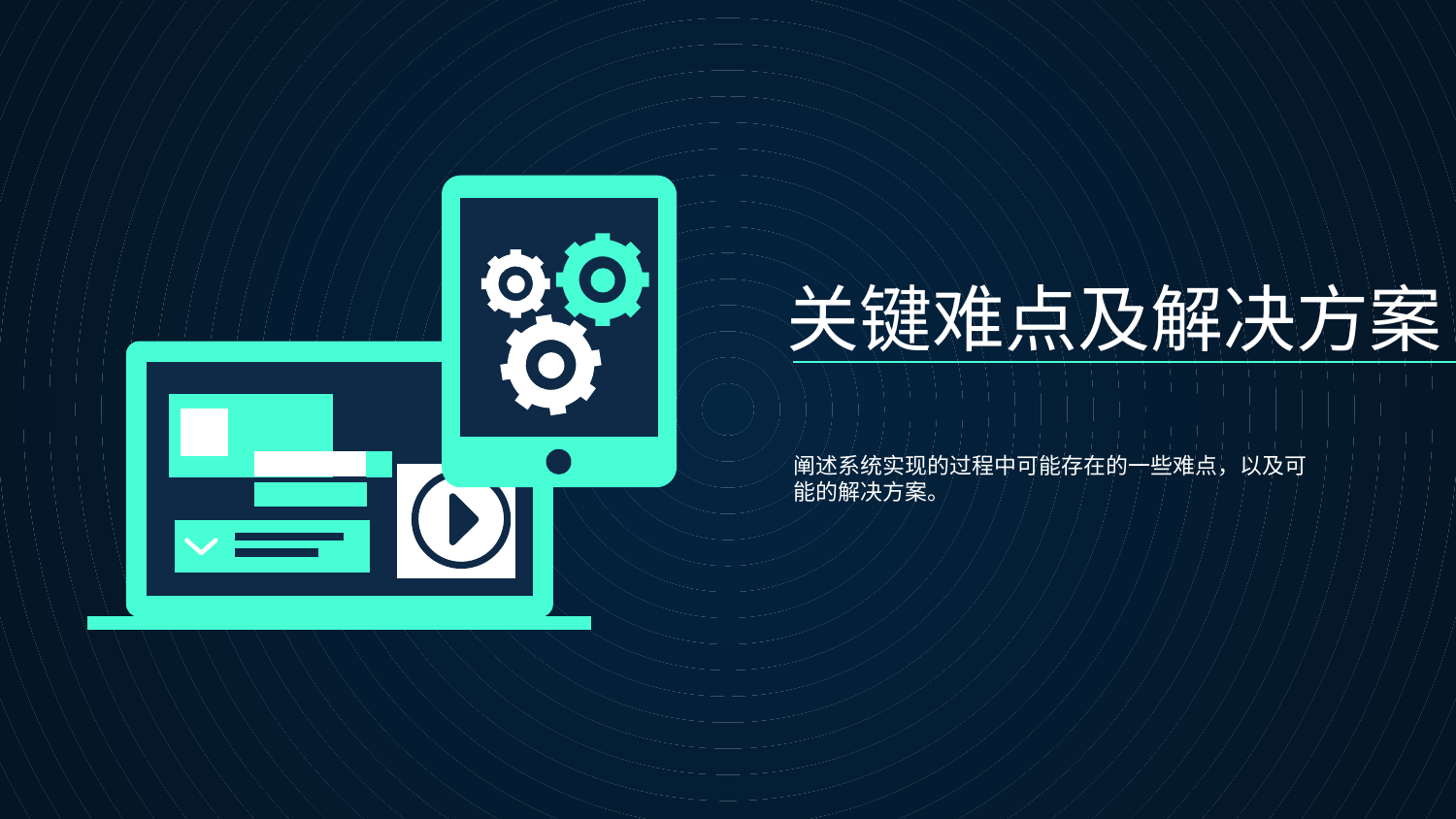

# 关键难点及解决方案

阐述系统实现的过程中可能存在的一些难点，以及可能的解决方案。